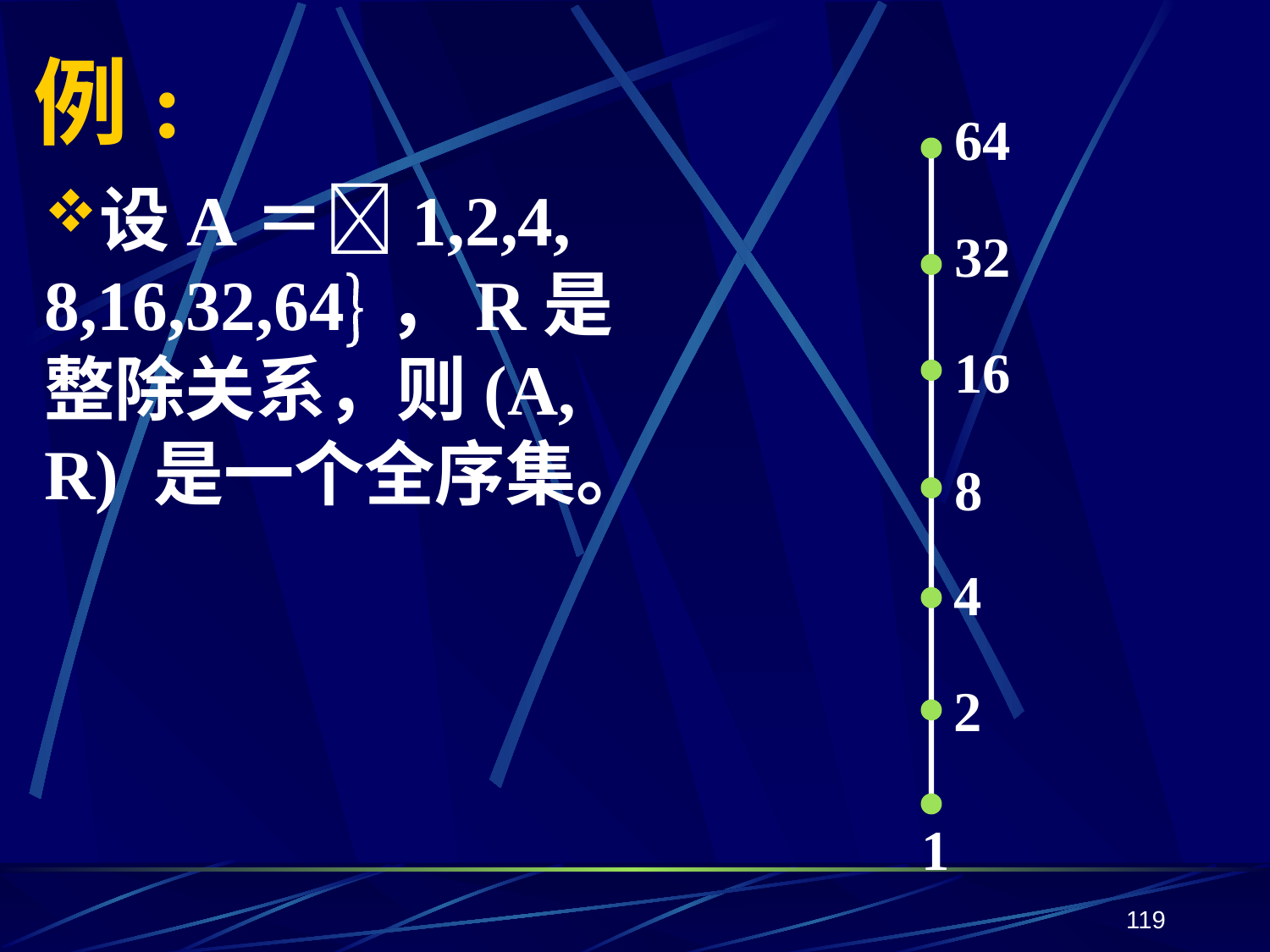

# 例:
64

设A＝{1,2,4, 8,16,32,64}，R是整除关系，则(A, R) 是一个全序集。
32

16

8

4

2

1
119